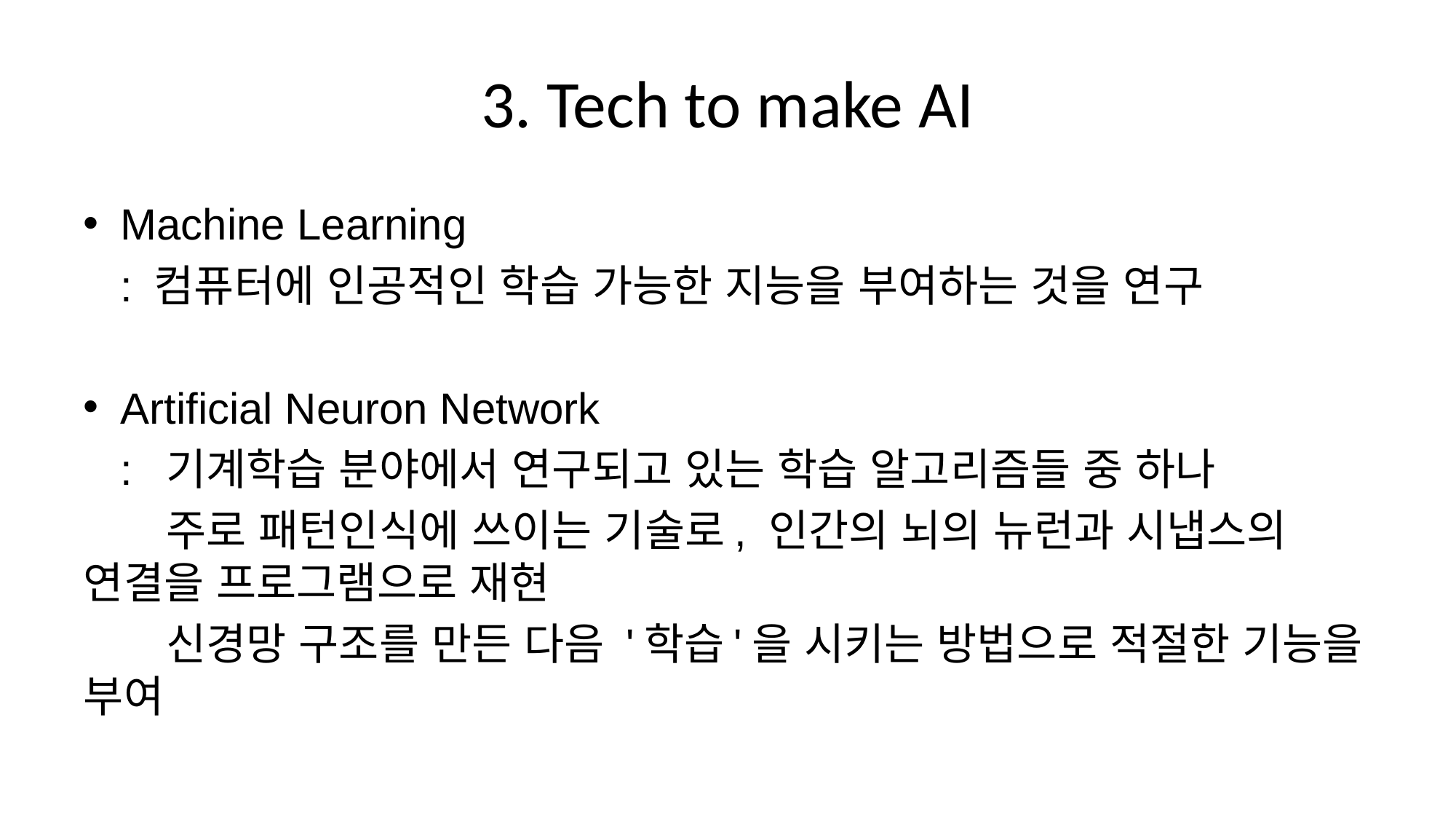

# 3. Tech to make AI
Machine Learning
   : 컴퓨터에 인공적인 학습 가능한 지능을 부여하는 것을 연구

Artificial Neuron Network
   :  기계학습 분야에서 연구되고 있는 학습 알고리즘들 중 하나
      주로 패턴인식에 쓰이는 기술로, 인간의 뇌의 뉴런과 시냅스의 연결을 프로그램으로 재현
      신경망 구조를 만든 다음 '학습'을 시키는 방법으로 적절한 기능을 부여